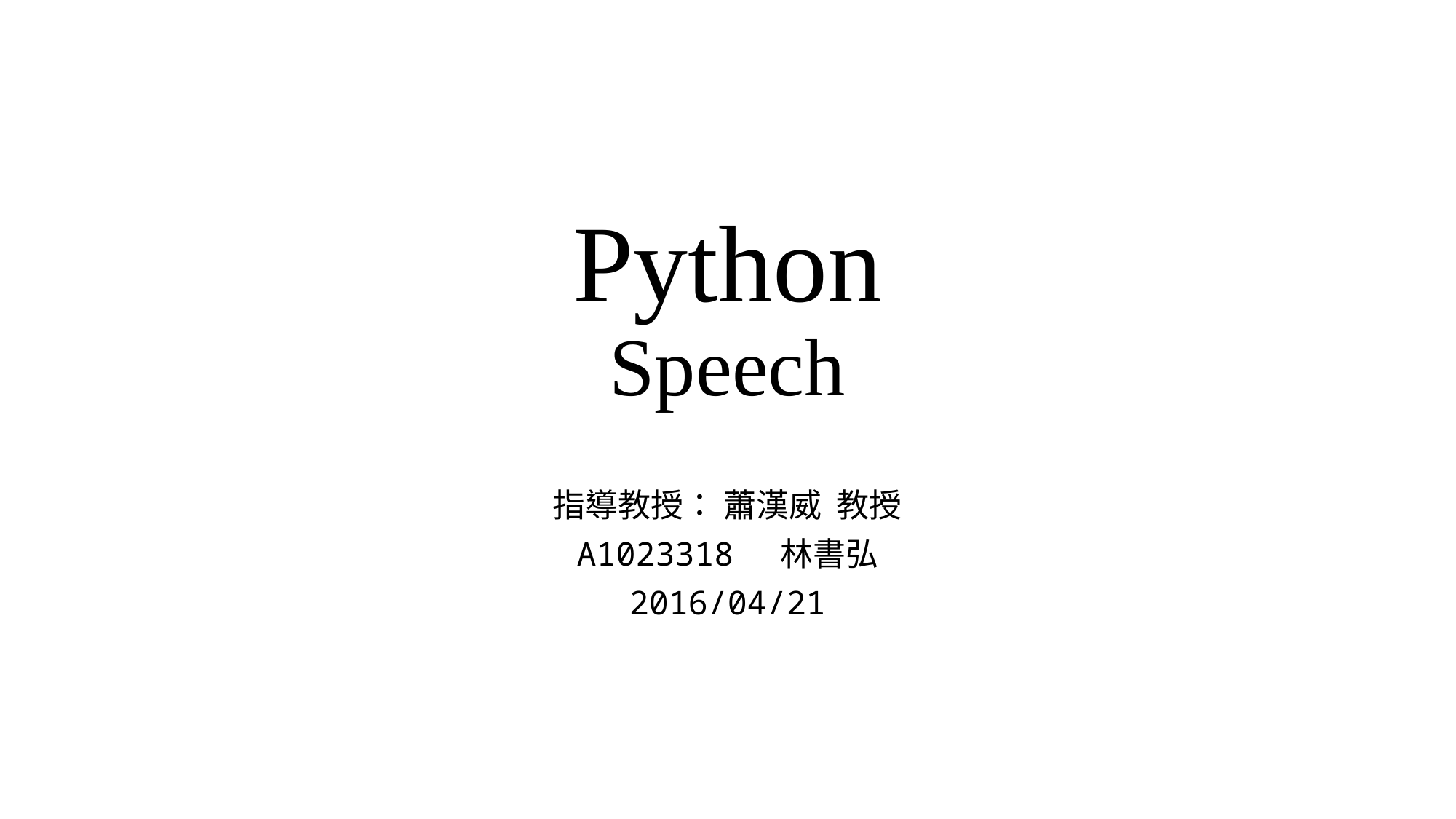

# Python Speech

指導教授： 蕭漢威  教授
A1023318  林書弘
2016/04/21